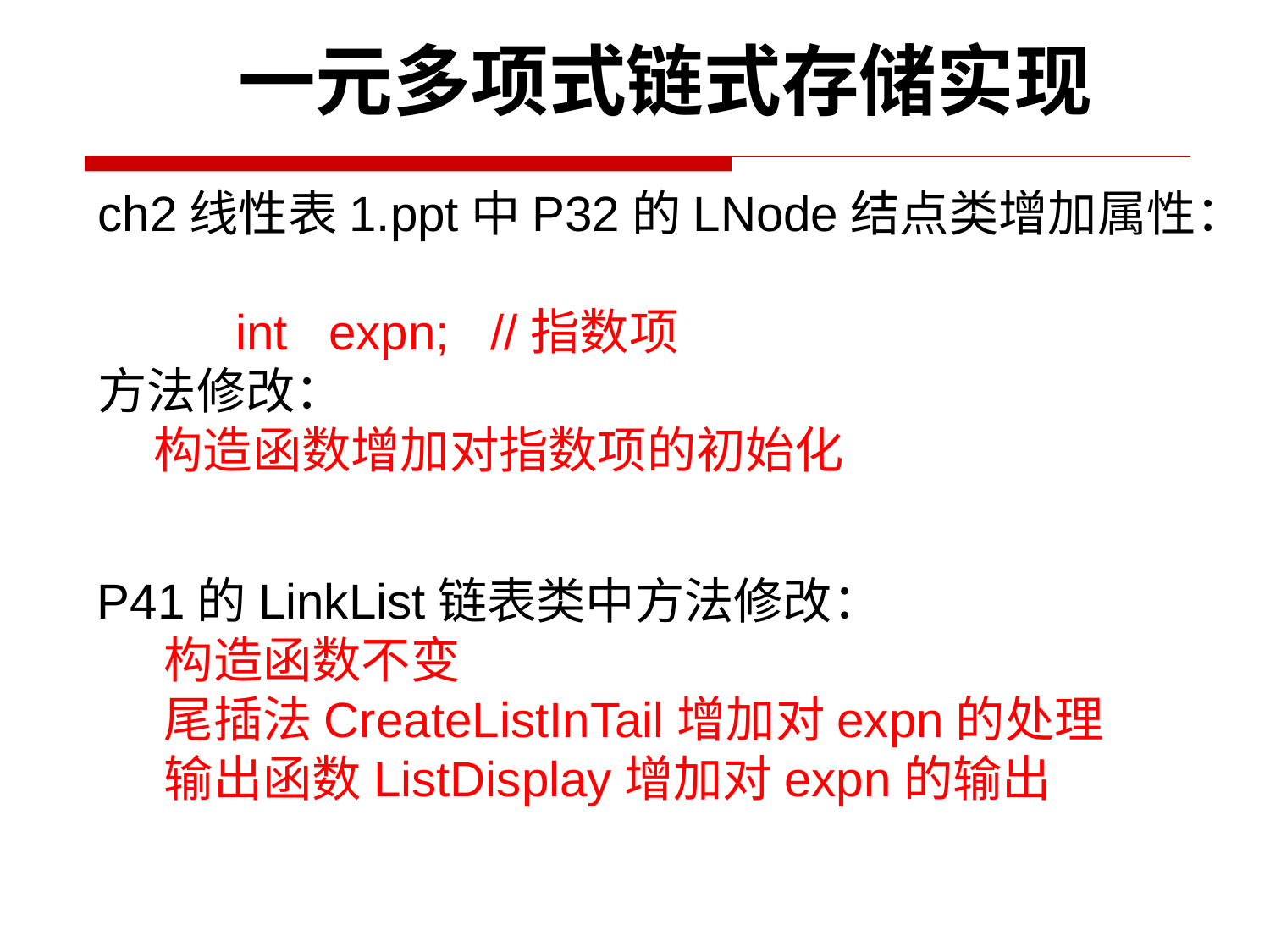

一元多项式链式存储实现
ch2线性表1.ppt中P32的LNode结点类增加属性：
          int   expn;   //指数项
方法修改：
    构造函数增加对指数项的初始化
P41的LinkList链表类中方法修改：
     构造函数不变
     尾插法CreateListInTail增加对expn的处理
     输出函数ListDisplay增加对expn的输出